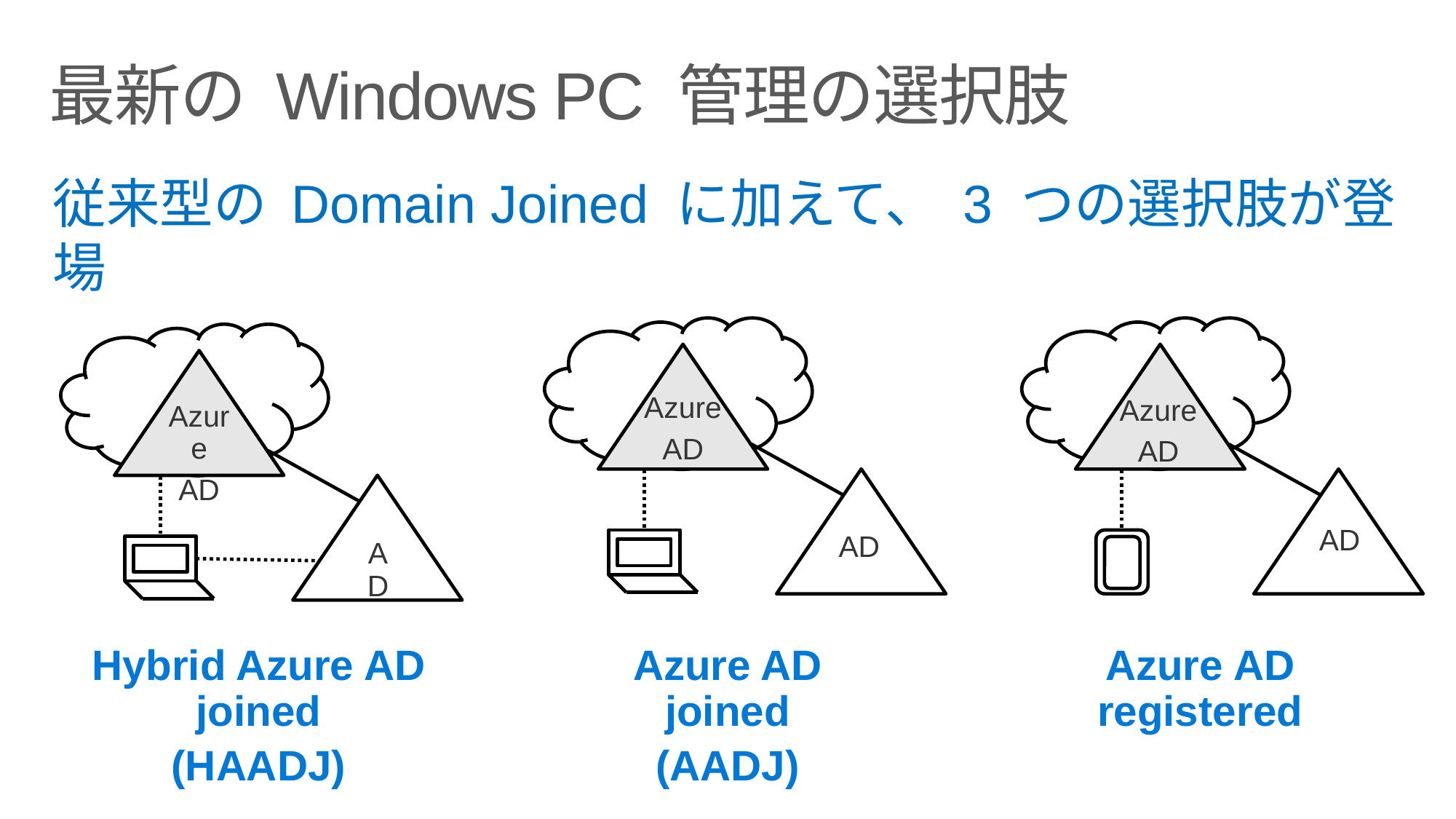

# 最新の Windows PC 管理の選択肢
従来型の Domain Joined に加えて、 3 つの選択肢が登場

Azure
AD

AD

Azure
AD

AD

Azure
AD

AD

Hybrid Azure AD joined
(HAADJ)
Azure AD joined
(AADJ)
Azure AD registered